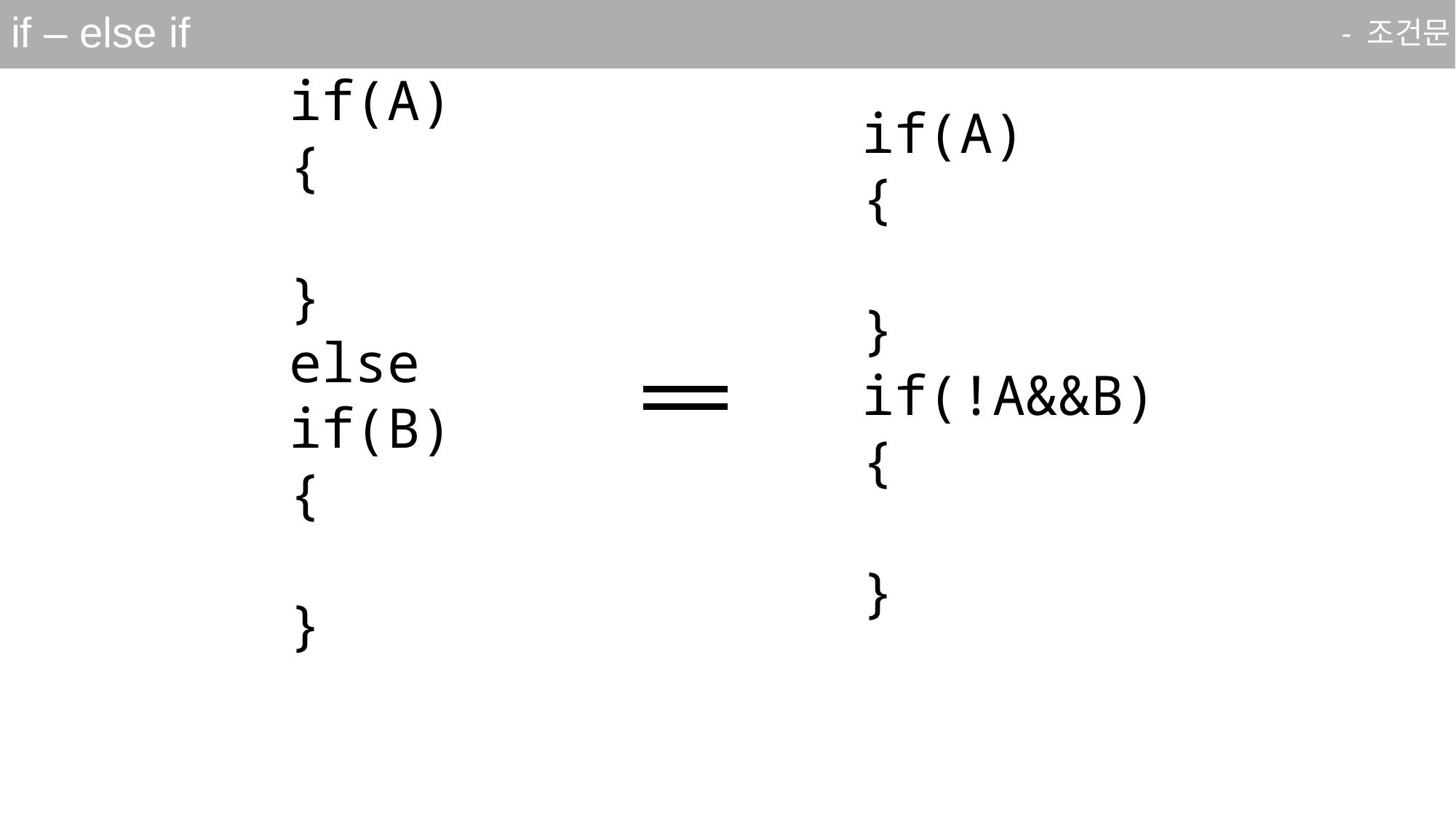

# if – else if
- 조건문
if(A)
{

}
else if(B)
{

}
if(A)
{

}
if(!A&&B)
{

}